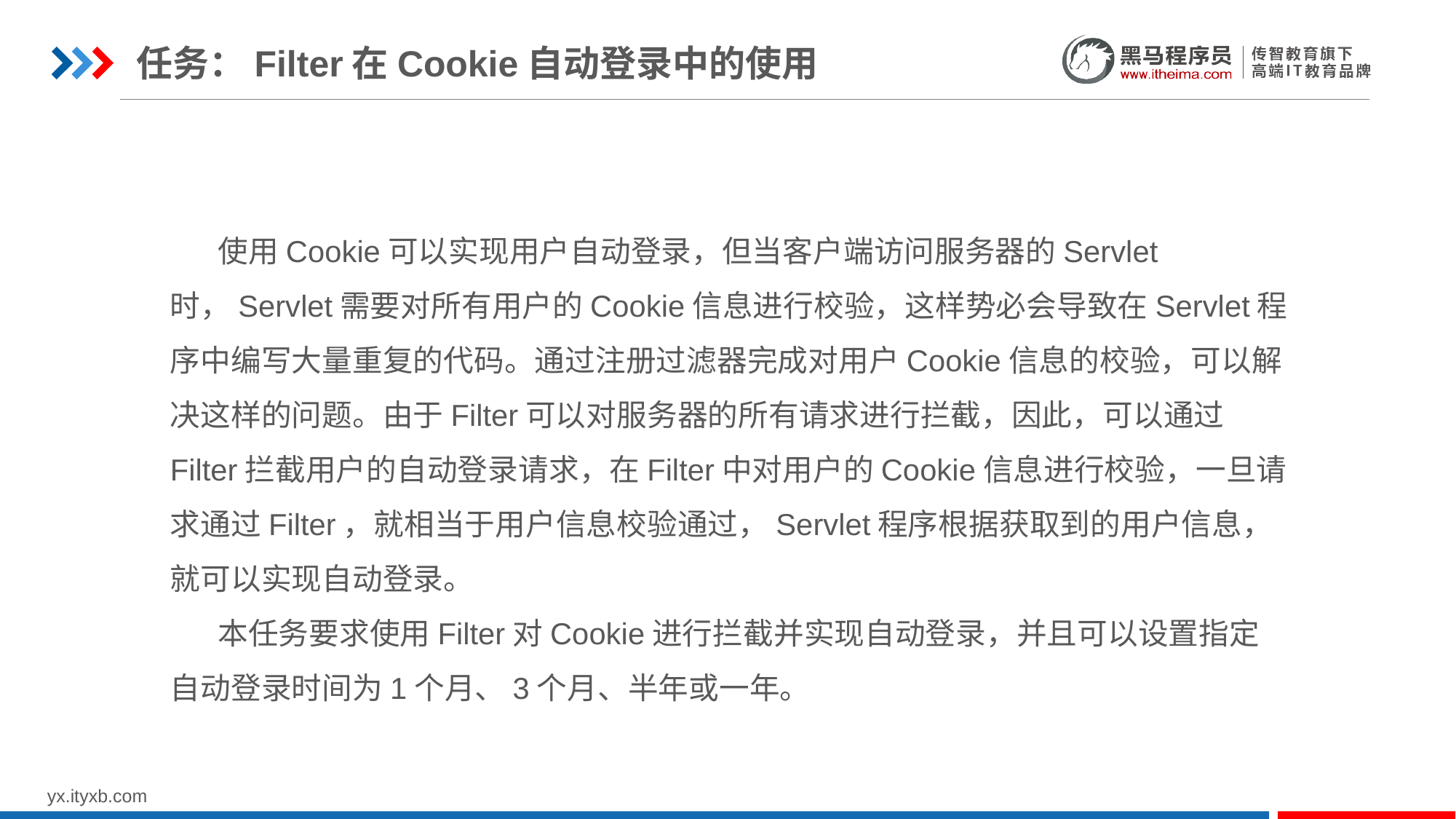

任务：Filter在Cookie自动登录中的使用
      使用Cookie可以实现用户自动登录，但当客户端访问服务器的Servlet时，Servlet需要对所有用户的Cookie信息进行校验，这样势必会导致在Servlet程序中编写大量重复的代码。通过注册过滤器完成对用户Cookie信息的校验，可以解决这样的问题。由于Filter可以对服务器的所有请求进行拦截，因此，可以通过Filter拦截用户的自动登录请求，在Filter中对用户的Cookie信息进行校验，一旦请求通过Filter，就相当于用户信息校验通过，Servlet程序根据获取到的用户信息，就可以实现自动登录。
      本任务要求使用Filter对Cookie进行拦截并实现自动登录，并且可以设置指定自动登录时间为1个月、3个月、半年或一年。